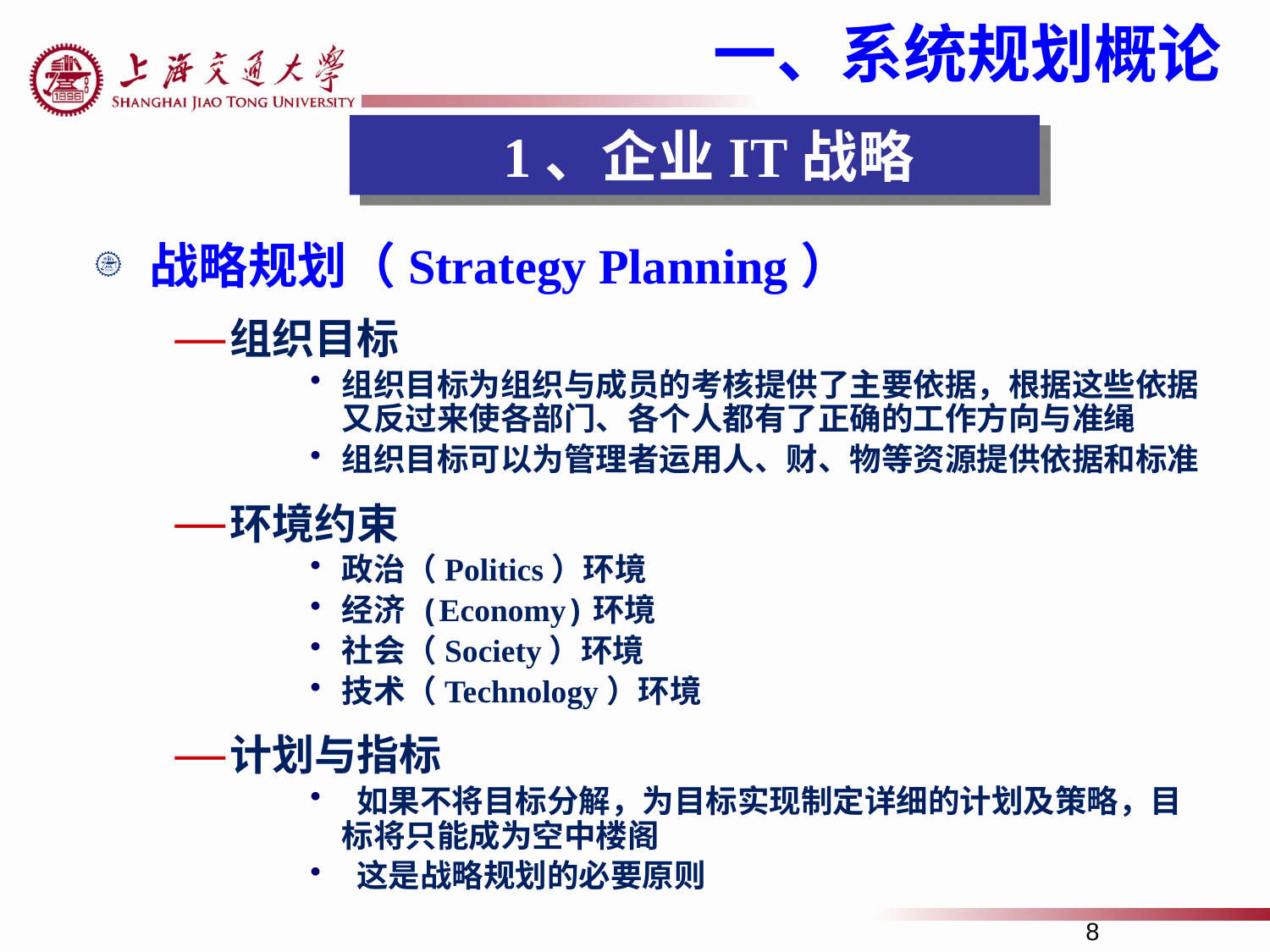

一、系统规划概论
  1、企业IT战略
战略规划（Strategy Planning）
组织目标
组织目标为组织与成员的考核提供了主要依据，根据这些依据又反过来使各部门、各个人都有了正确的工作方向与准绳
组织目标可以为管理者运用人、财、物等资源提供依据和标准
环境约束
政治（Politics）环境
经济 (Economy)环境
社会（Society）环境
技术（Technology）环境
计划与指标
 如果不将目标分解，为目标实现制定详细的计划及策略，目标将只能成为空中楼阁
 这是战略规划的必要原则
8